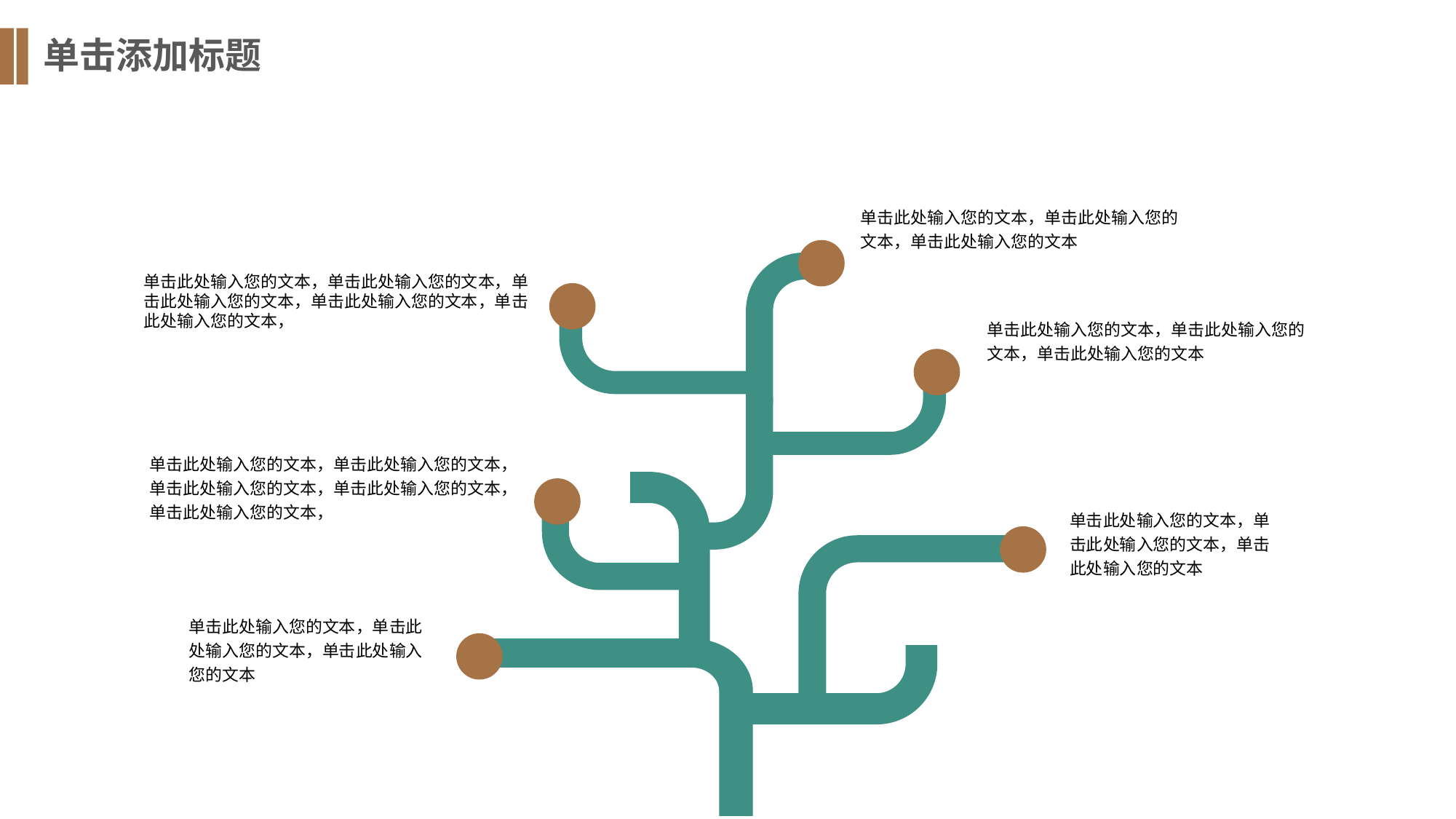

单击添加标题

单击此处输入您的文本，单击此处输入您的文本，单击此处输入您的文本

单击此处输入您的文本，单击此处输入您的文本，单击此处输入您的文本，单击此处输入您的文本，单击此处输入您的文本，

单击此处输入您的文本，单击此处输入您的文本，单击此处输入您的文本

单击此处输入您的文本，单击此处输入您的文本，单击此处输入您的文本，单击此处输入您的文本，单击此处输入您的文本，

单击此处输入您的文本，单击此处输入您的文本，单击此处输入您的文本

单击此处输入您的文本，单击此处输入您的文本，单击此处输入您的文本